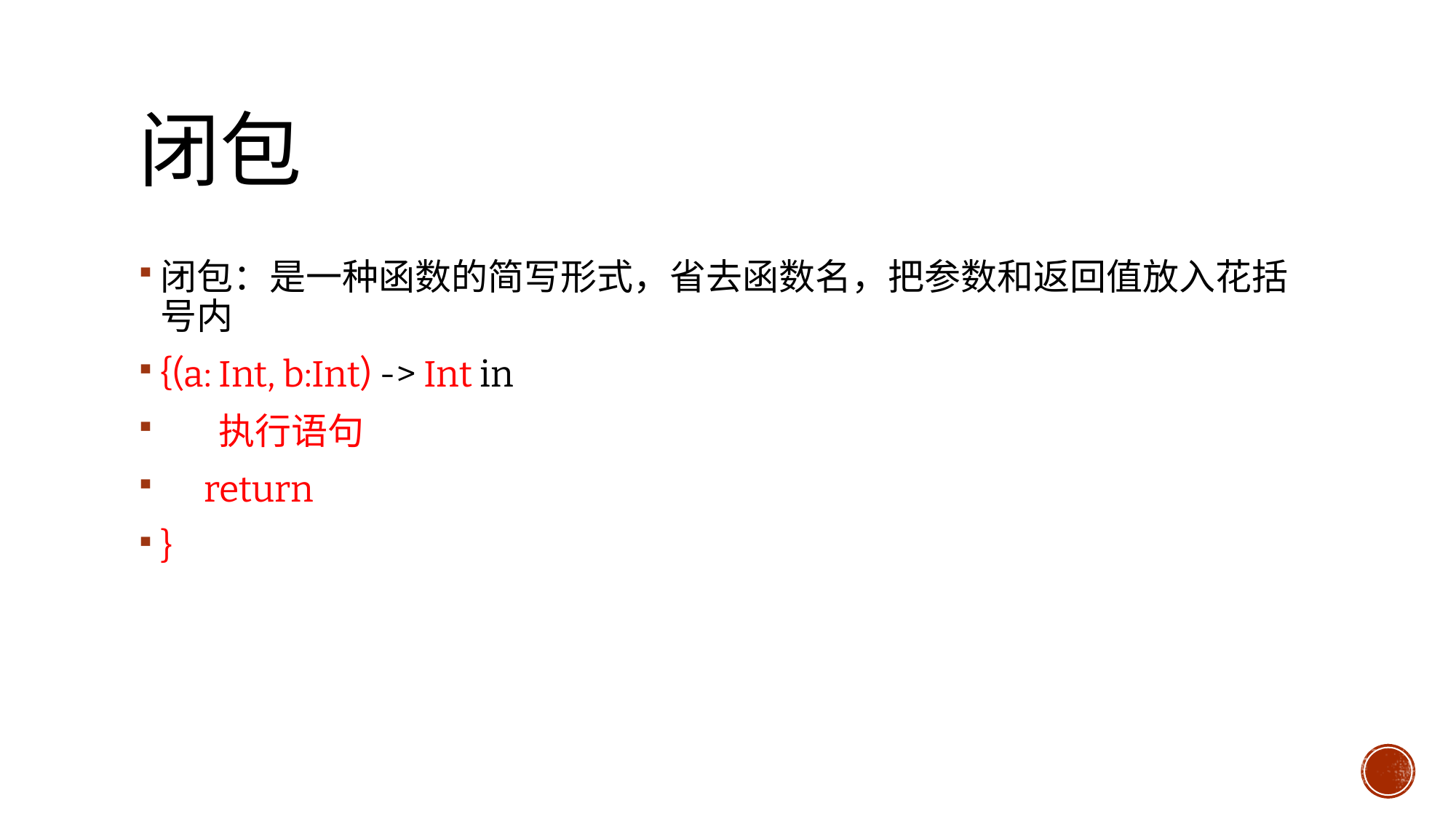

# 闭包
闭包：是一种函数的简写形式，省去函数名，把参数和返回值放入花括号内
{(a: Int, b:Int) -> Int in
      执行语句
      return
}